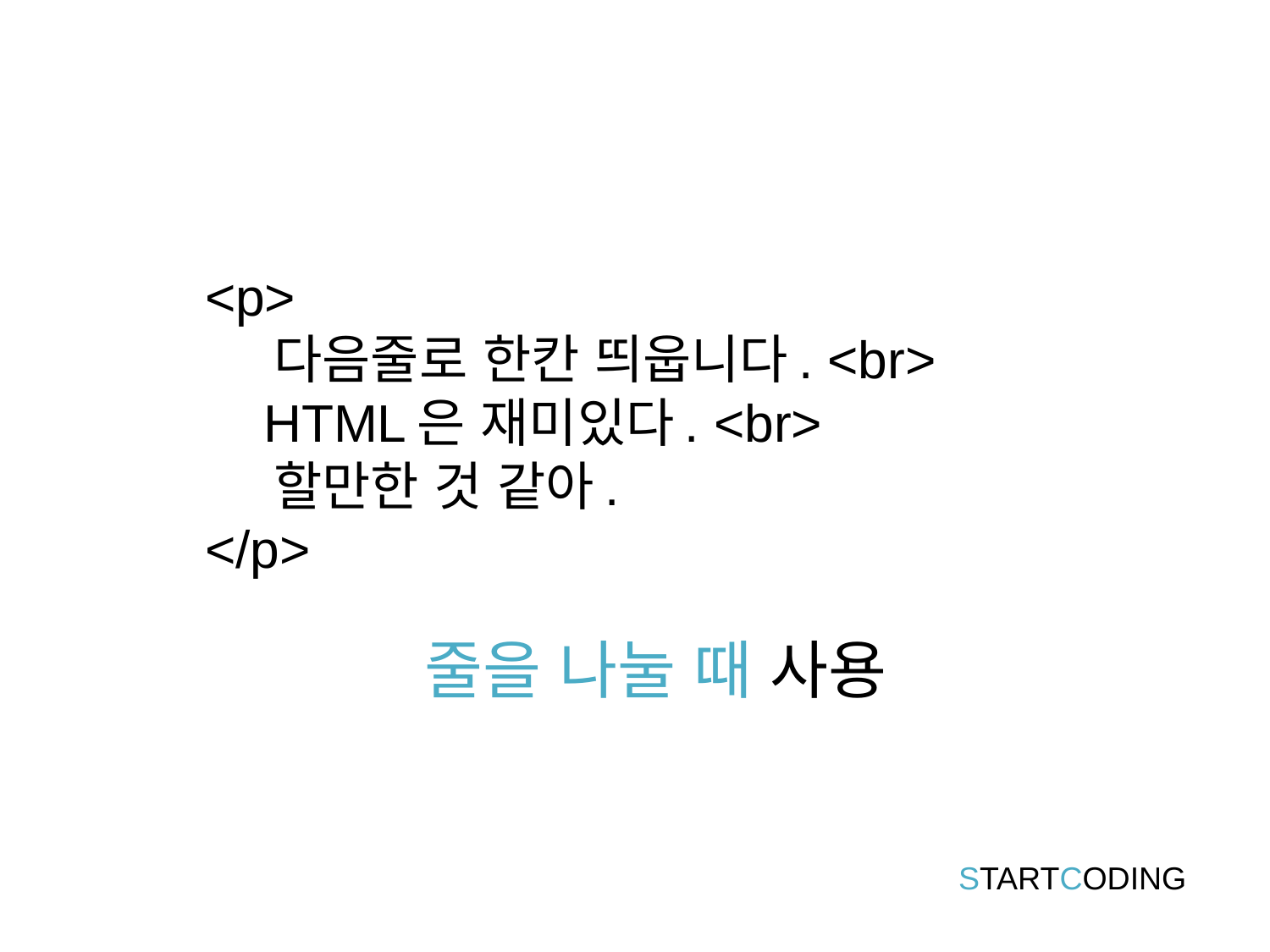

# <p> 다음줄로 한칸 띄웁니다. <br> HTML은 재미있다. <br> 할만한 것 같아. </p>
줄을 나눌 때 사용
STARTCODING